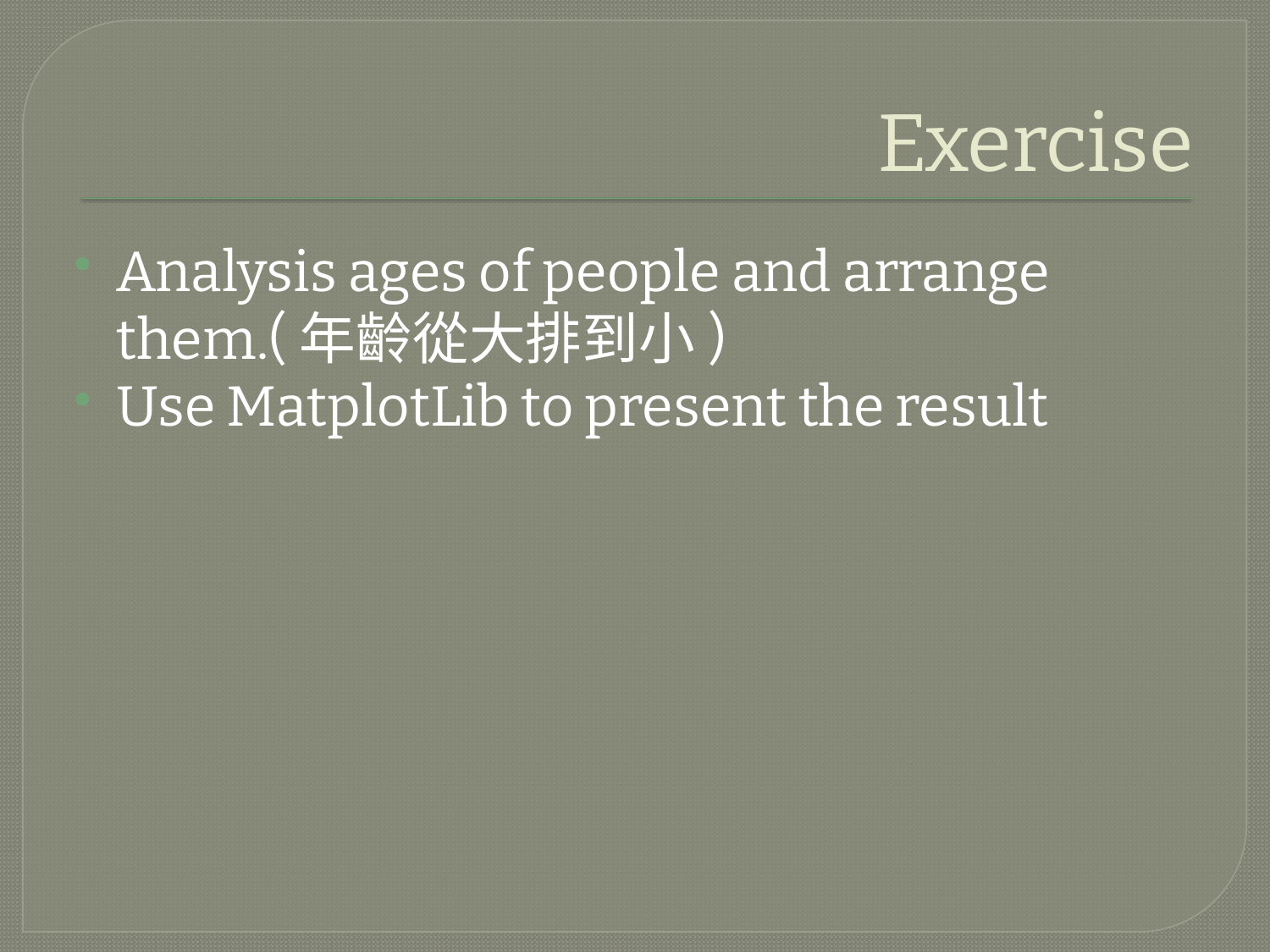

# Exercise
Analysis ages of people and arrange them.(年齡從大排到小)
Use MatplotLib to present the result